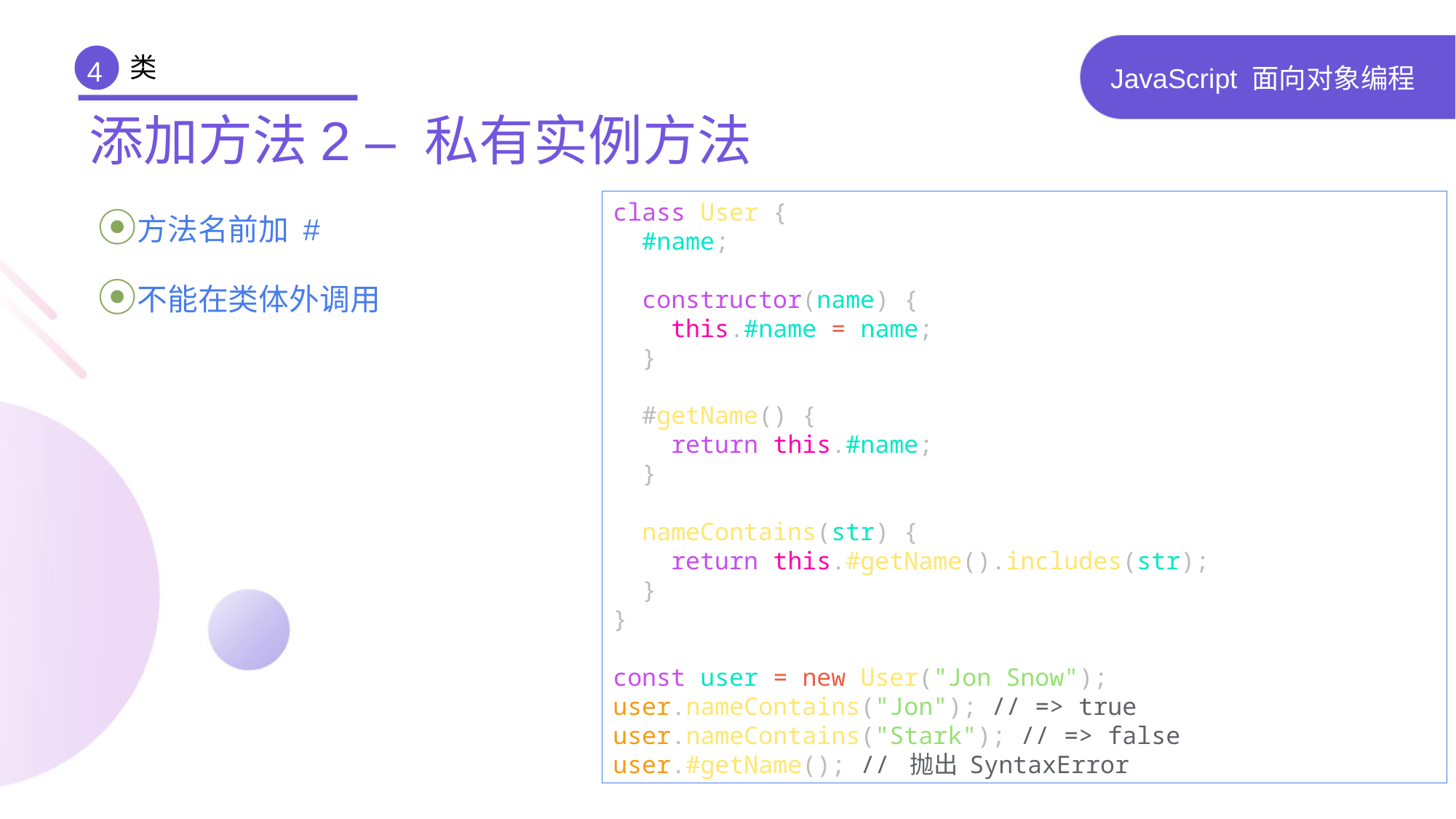

类
4
# JavaScript 面向对象编程
添加方法2 – 私有实例方法
方法名前加 #
不能在类体外调用
class User {
  #name;
  constructor(name) {
    this.#name = name;
  }
  #getName() {
    return this.#name;
  }
  nameContains(str) {
    return this.#getName().includes(str);
  }
}
const user = new User("Jon Snow");
user.nameContains("Jon"); // => true
user.nameContains("Stark"); // => false
user.#getName(); // 抛出 SyntaxError